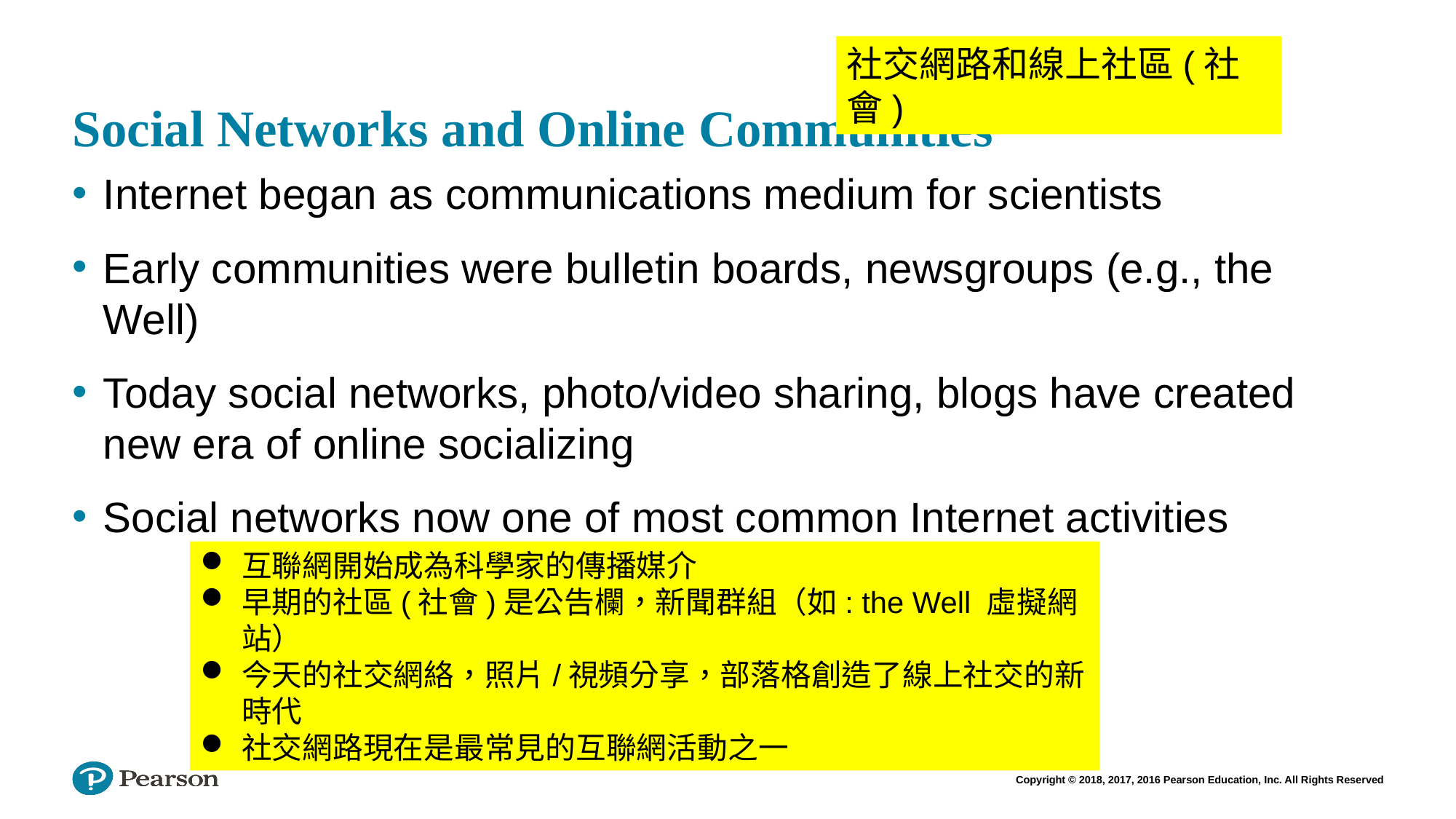

# Social Networks and Online Communities
社交網路和線上社區(社會)
Internet began as communications medium for scientists
Early communities were bulletin boards, newsgroups (e.g., the Well)
Today social networks, photo/video sharing, blogs have created new era of online socializing
Social networks now one of most common Internet activities
互聯網開始成為科學家的傳播媒介
早期的社區(社會)是公告欄，新聞群組（如: the Well 虛擬網站）
今天的社交網絡，照片/視頻分享，部落格創造了線上社交的新時代
社交網路現在是最常見的互聯網活動之一